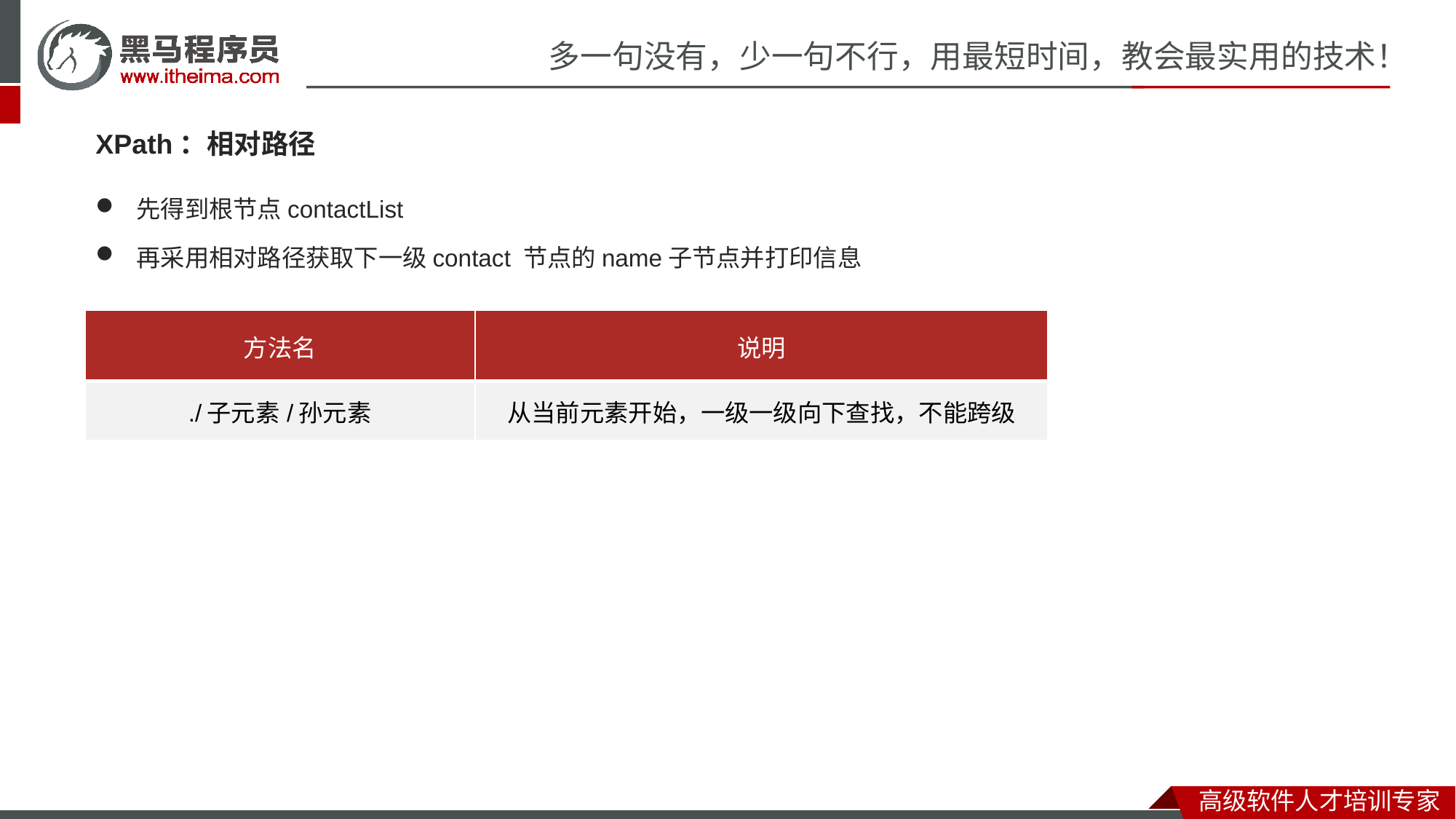

XPath：相对路径
先得到根节点contactList
再采用相对路径获取下一级contact 节点的name子节点并打印信息

| 方法名 | 说明 |
| --- | --- |
| ./子元素/孙元素 | 从当前元素开始，一级一级向下查找，不能跨级 |